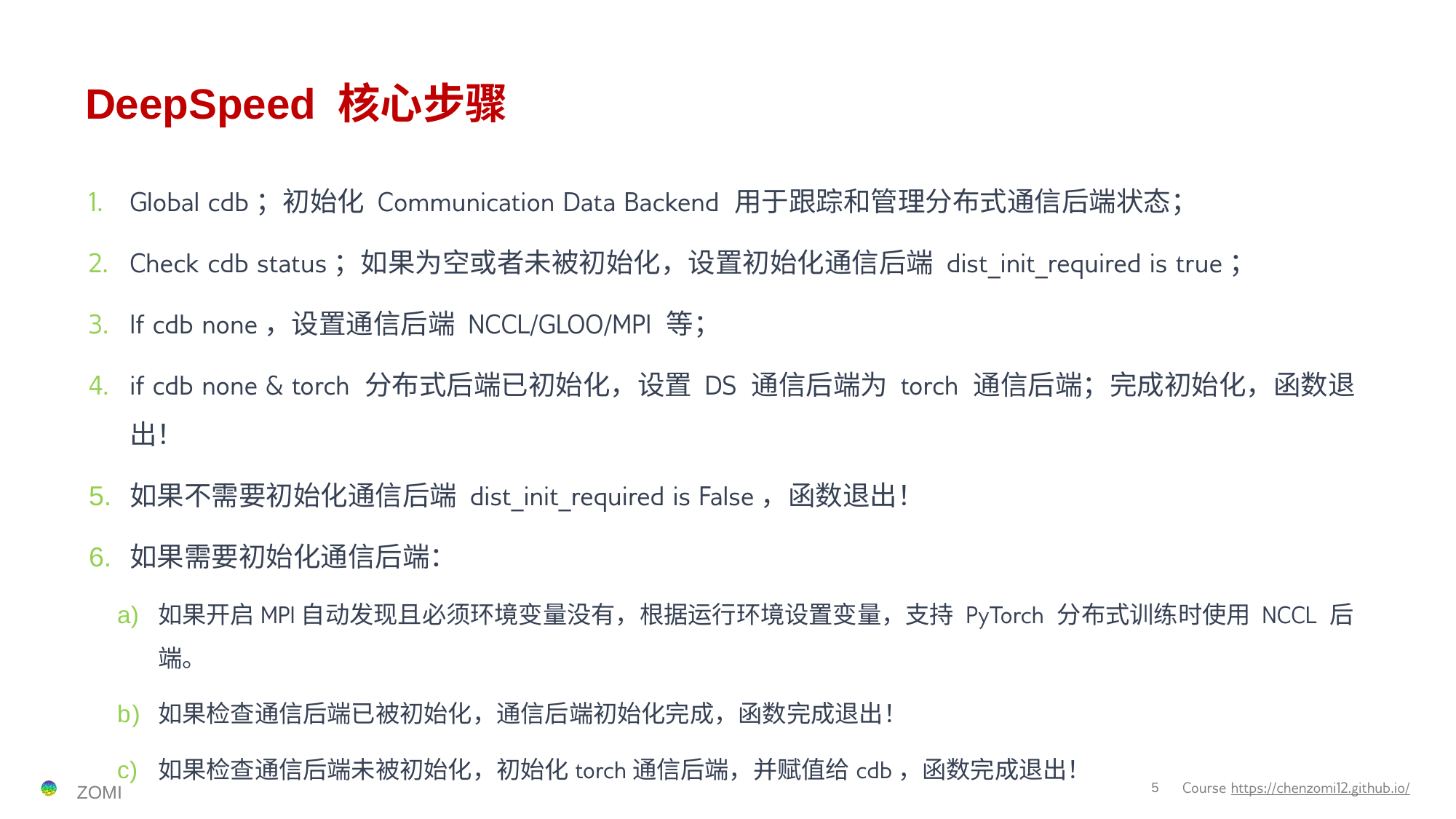

# DeepSpeed 核心步骤
Global cdb；初始化 Communication Data Backend 用于跟踪和管理分布式通信后端状态；
Check cdb status；如果为空或者未被初始化，设置初始化通信后端 dist_init_required is true；
If cdb none，设置通信后端 NCCL/GLOO/MPI 等；
if cdb none & torch 分布式后端已初始化，设置 DS 通信后端为 torch 通信后端；完成初始化，函数退出！
如果不需要初始化通信后端 dist_init_required is False，函数退出！
如果需要初始化通信后端：
如果开启MPI自动发现且必须环境变量没有，根据运行环境设置变量，支持 PyTorch 分布式训练时使用 NCCL 后端。
如果检查通信后端已被初始化，通信后端初始化完成，函数完成退出！
如果检查通信后端未被初始化，初始化torch通信后端，并赋值给cdb，函数完成退出！